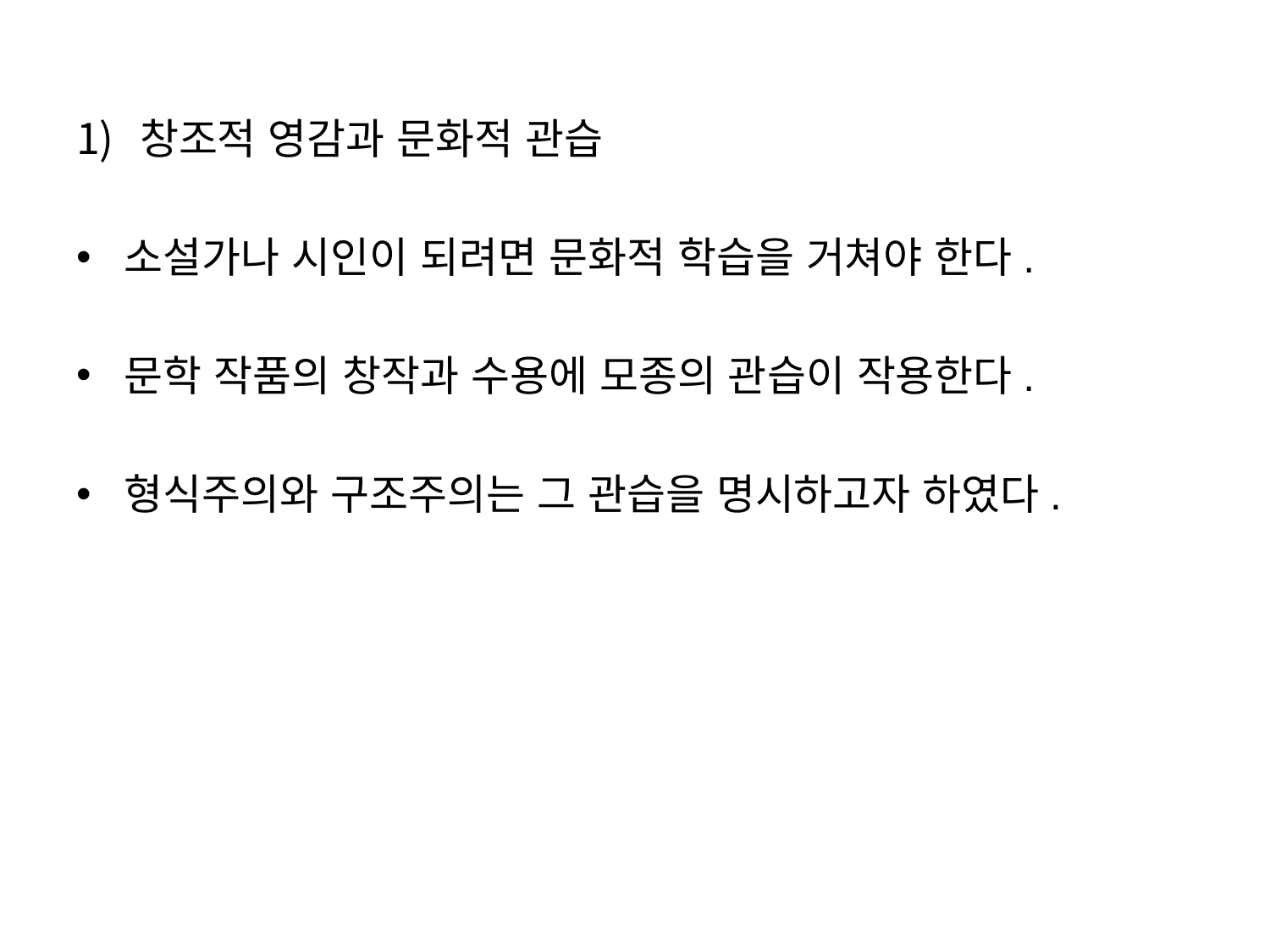

창조적 영감과 문화적 관습

소설가나 시인이 되려면 문화적 학습을 거쳐야 한다.

문학 작품의 창작과 수용에 모종의 관습이 작용한다.

형식주의와 구조주의는 그 관습을 명시하고자 하였다.